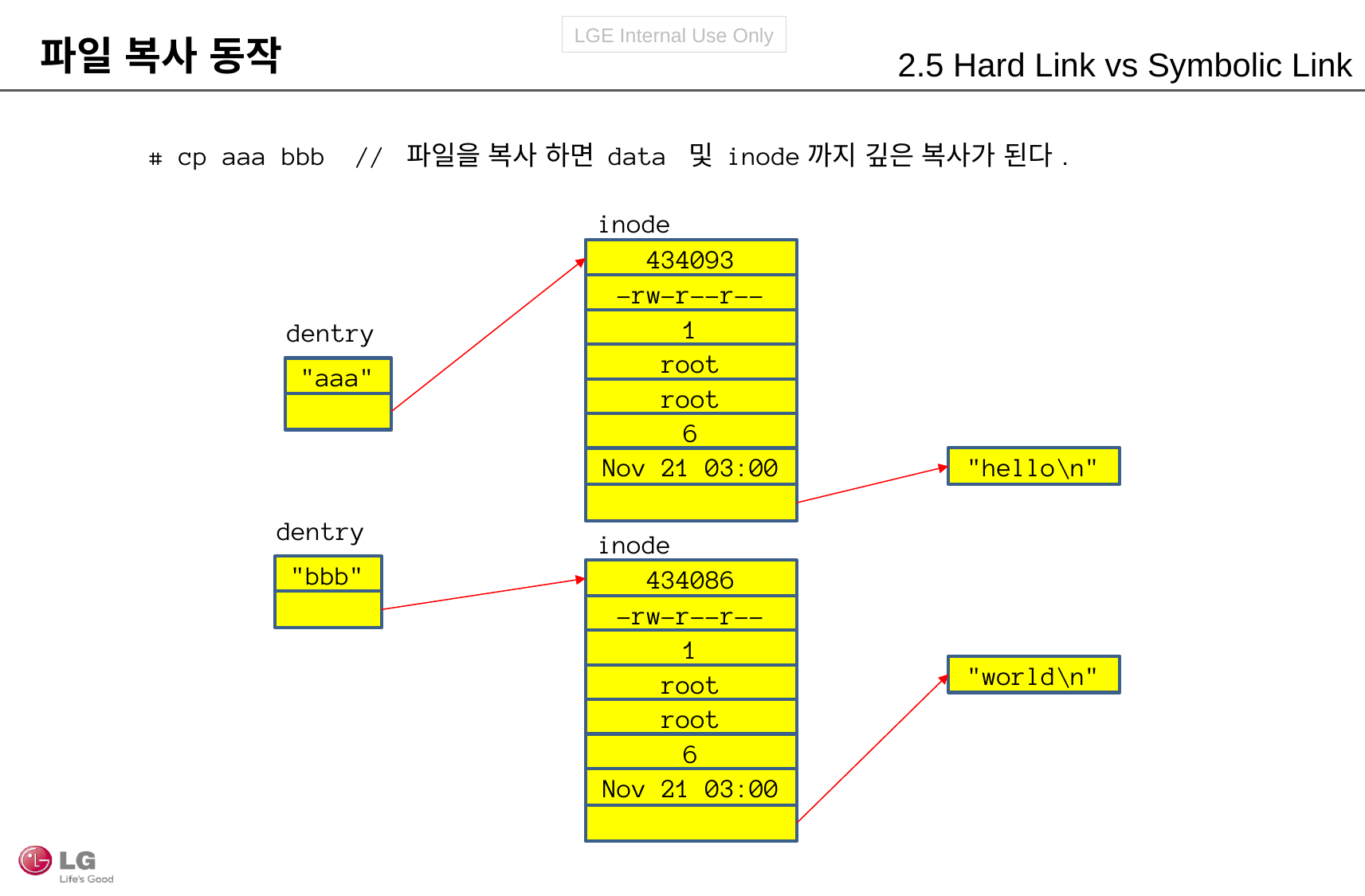

파일 복사 동작
2.5 Hard Link vs Symbolic Link

# cp aaa bbb  // 파일을 복사 하면 data 및 inode까지 깊은 복사가 된다.
inode
434093
-rw-r--r--
dentry
1
root
"aaa"
root

6
"hello\n"
Nov 21 03:00

dentry
inode
"bbb"
434086

-rw-r--r--
1
"world\n"
root
root
6
Nov 21 03:00